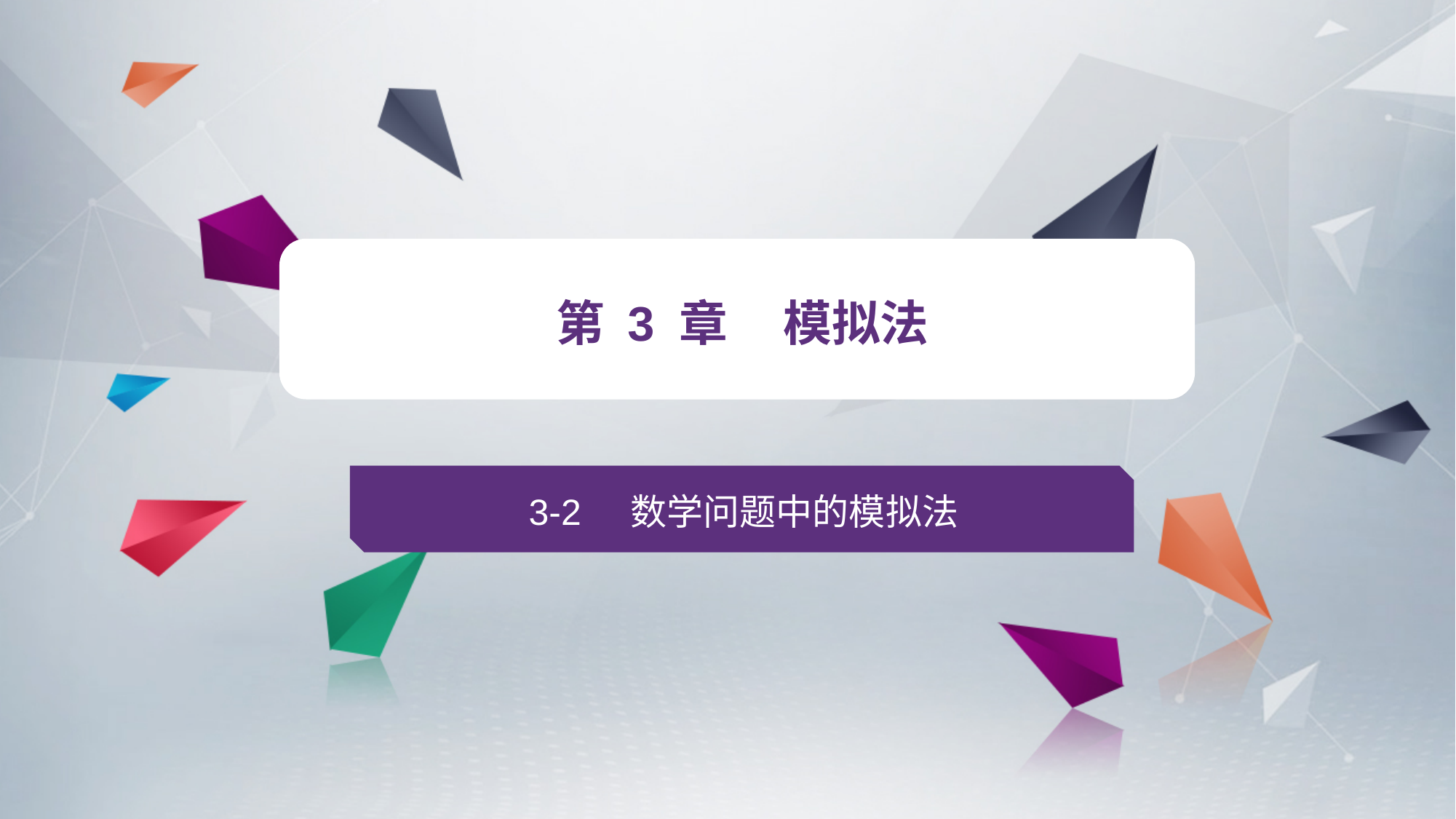

v
第 3 章     模拟法

3-2    数学问题中的模拟法